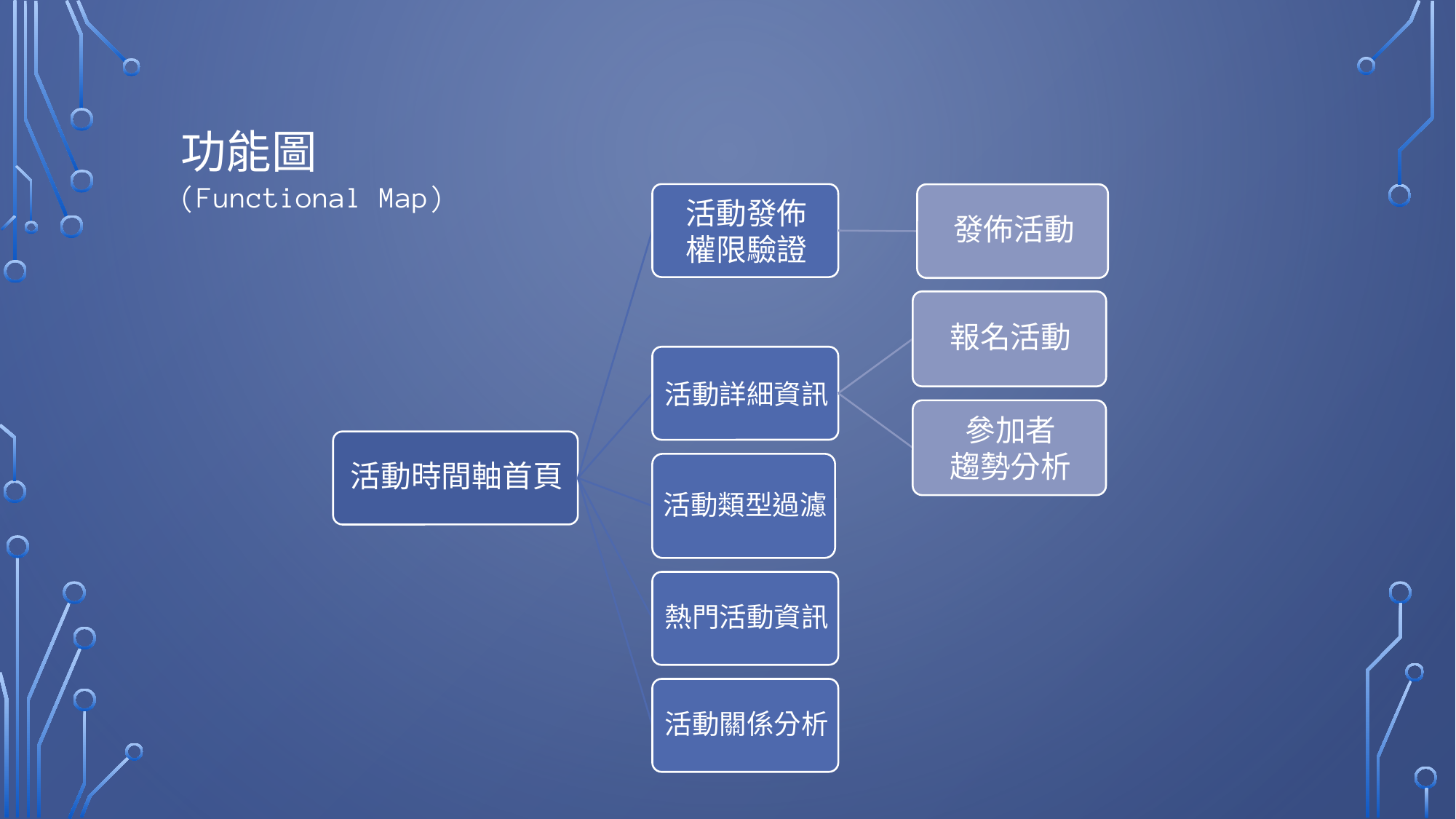

功能圖
(Functional Map)
活動時間軸首頁

活動發佈
權限驗證

發佈活動

活動詳細資訊

報名活動

參加者
趨勢分析

活動類型過濾

熱門活動資訊

活動關係分析